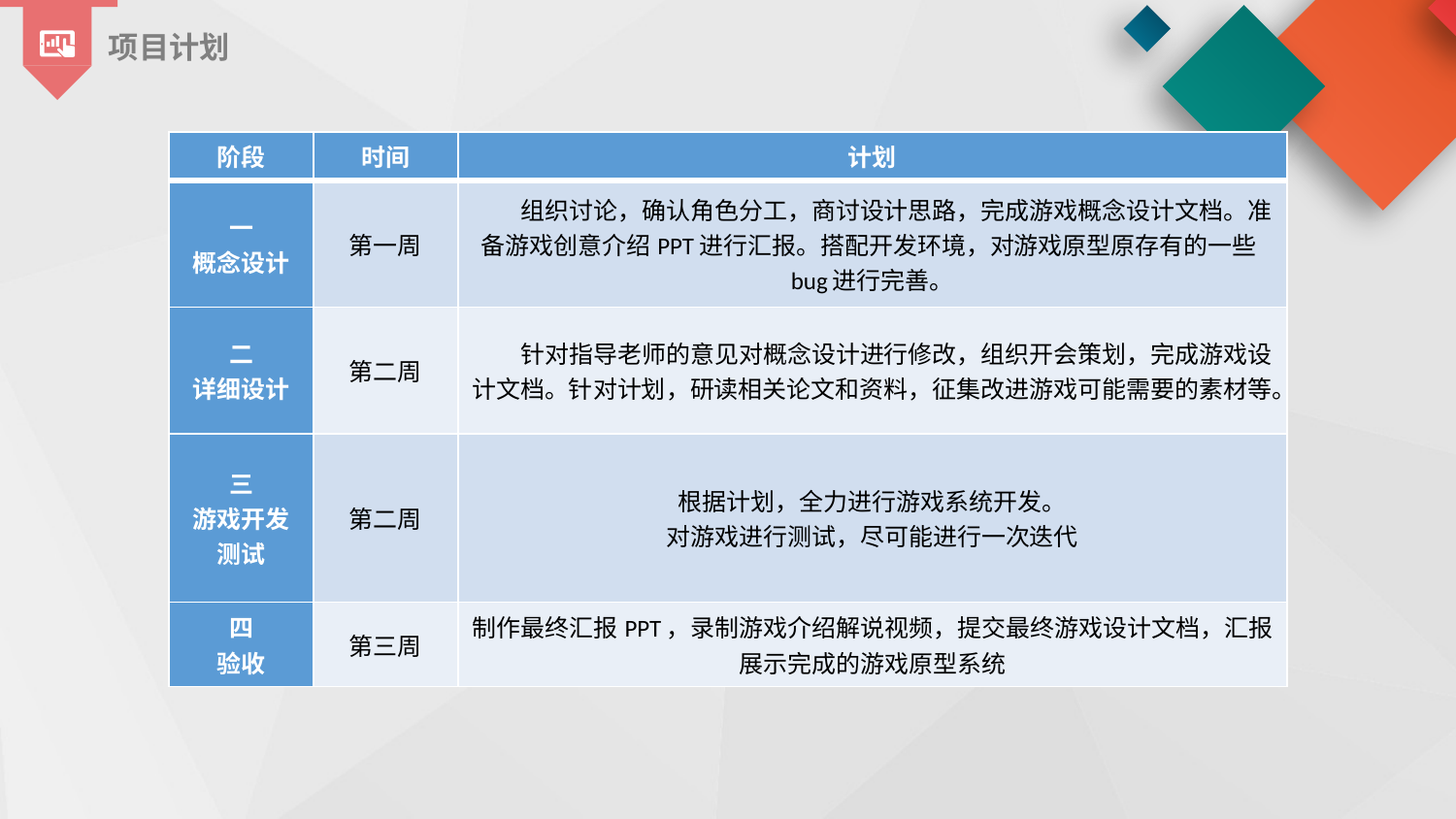

项目计划

| 阶段 | 时间 | 计划 |
| --- | --- | --- |
| 一 概念设计 | 第一周 | 组织讨论，确认角色分工，商讨设计思路，完成游戏概念设计文档。准备游戏创意介绍PPT进行汇报。搭配开发环境，对游戏原型原存有的一些bug进行完善。 |
| 二 详细设计 | 第二周 | 针对指导老师的意见对概念设计进行修改，组织开会策划，完成游戏设计文档。针对计划，研读相关论文和资料，征集改进游戏可能需要的素材等。 |
| 三 游戏开发 测试 | 第二周 | 根据计划，全力进行游戏系统开发。 对游戏进行测试，尽可能进行一次迭代 |
| 四 验收 | 第三周 | 制作最终汇报PPT，录制游戏介绍解说视频，提交最终游戏设计文档，汇报展示完成的游戏原型系统 |